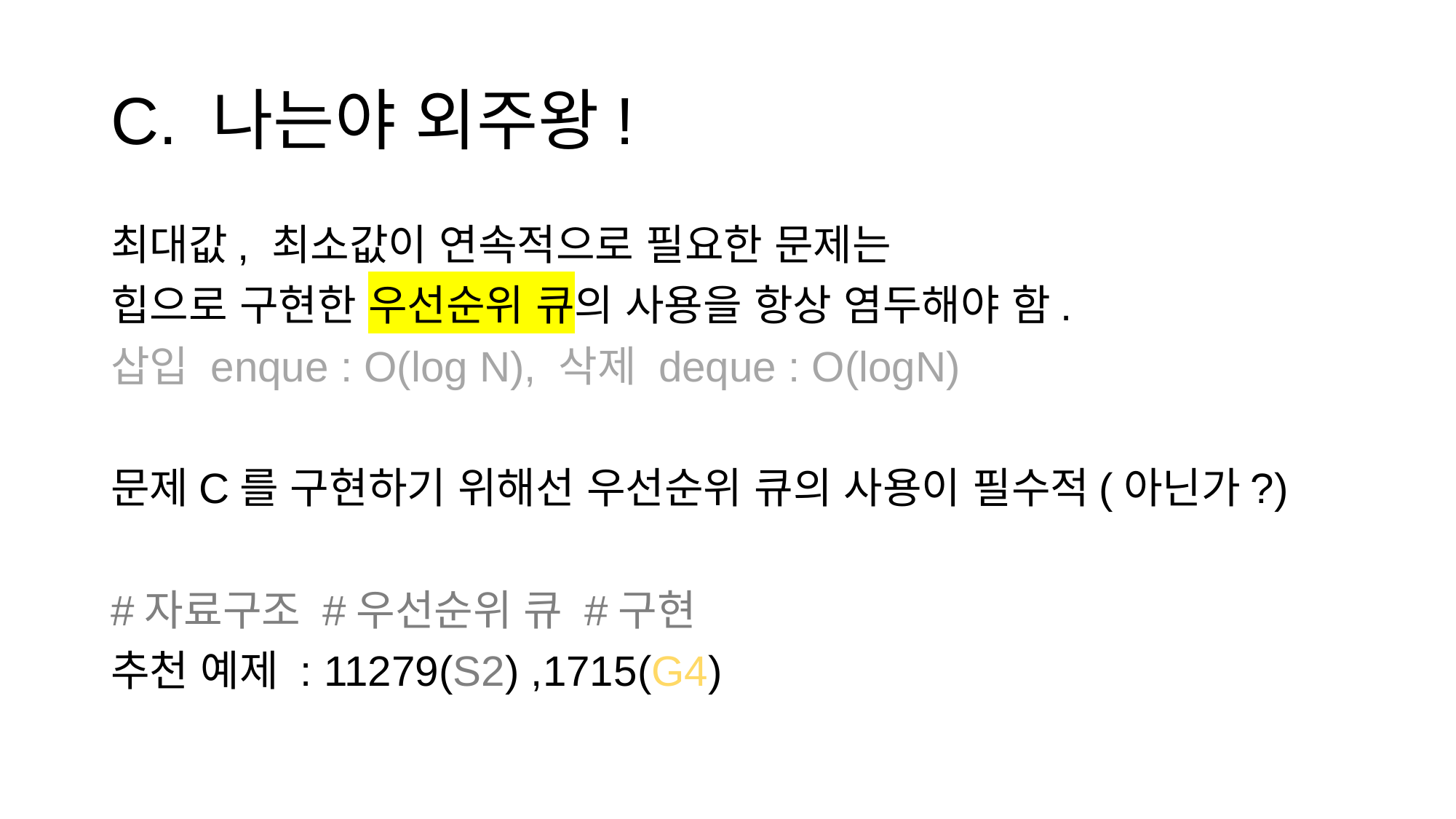

# C. 나는야 외주왕!
최대값, 최소값이 연속적으로 필요한 문제는
힙으로 구현한 우선순위 큐의 사용을 항상 염두해야 함.
삽입 enque : O(log N), 삭제 deque : O(logN)

문제C를 구현하기 위해선 우선순위 큐의 사용이 필수적(아닌가?)

#자료구조 #우선순위 큐 #구현
추천 예제 : 11279(S2) ,1715(G4)